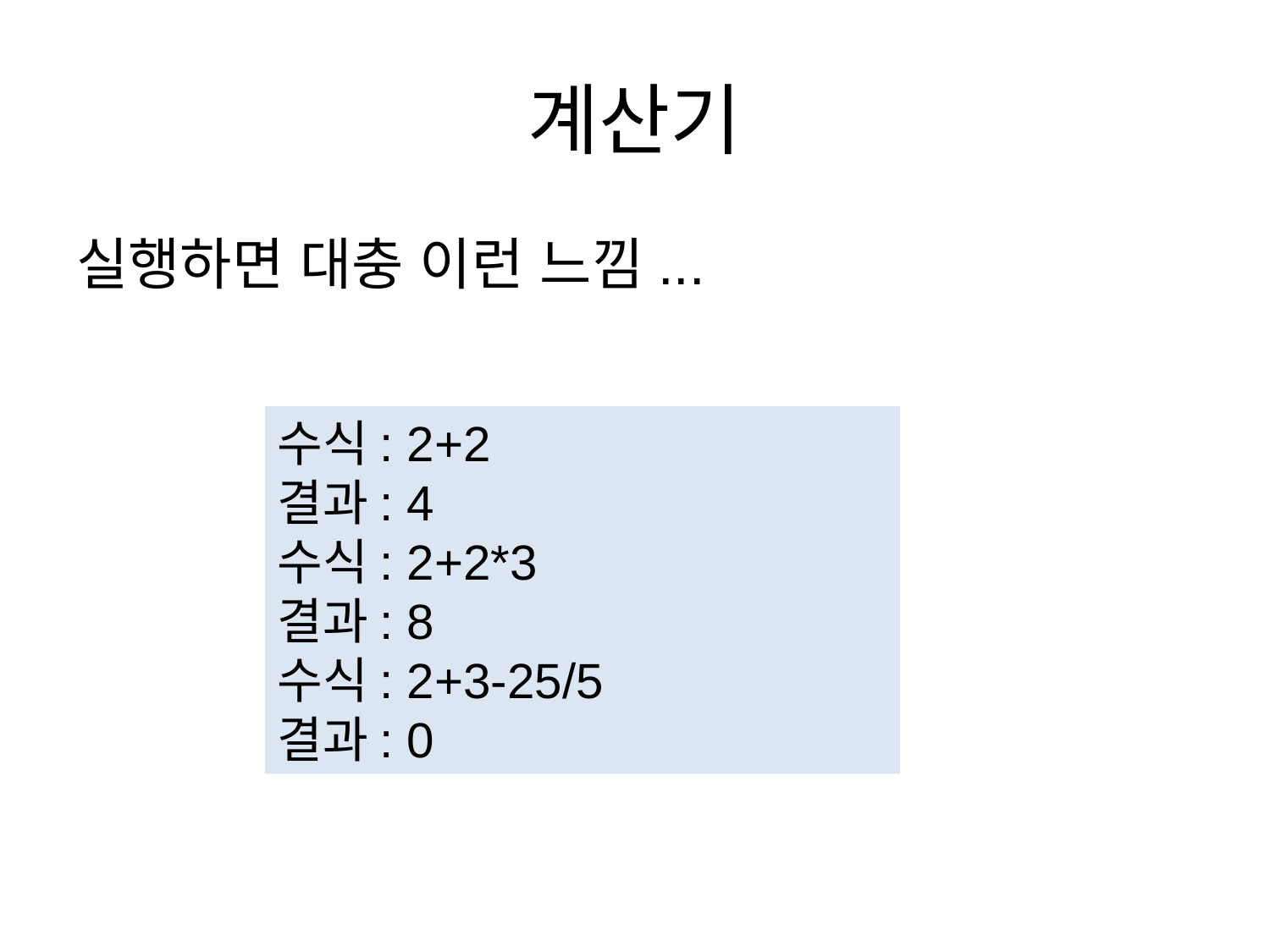

# 계산기
실행하면 대충 이런 느낌...
수식: 2+2
결과: 4
수식: 2+2*3
결과: 8
수식: 2+3-25/5
결과: 0